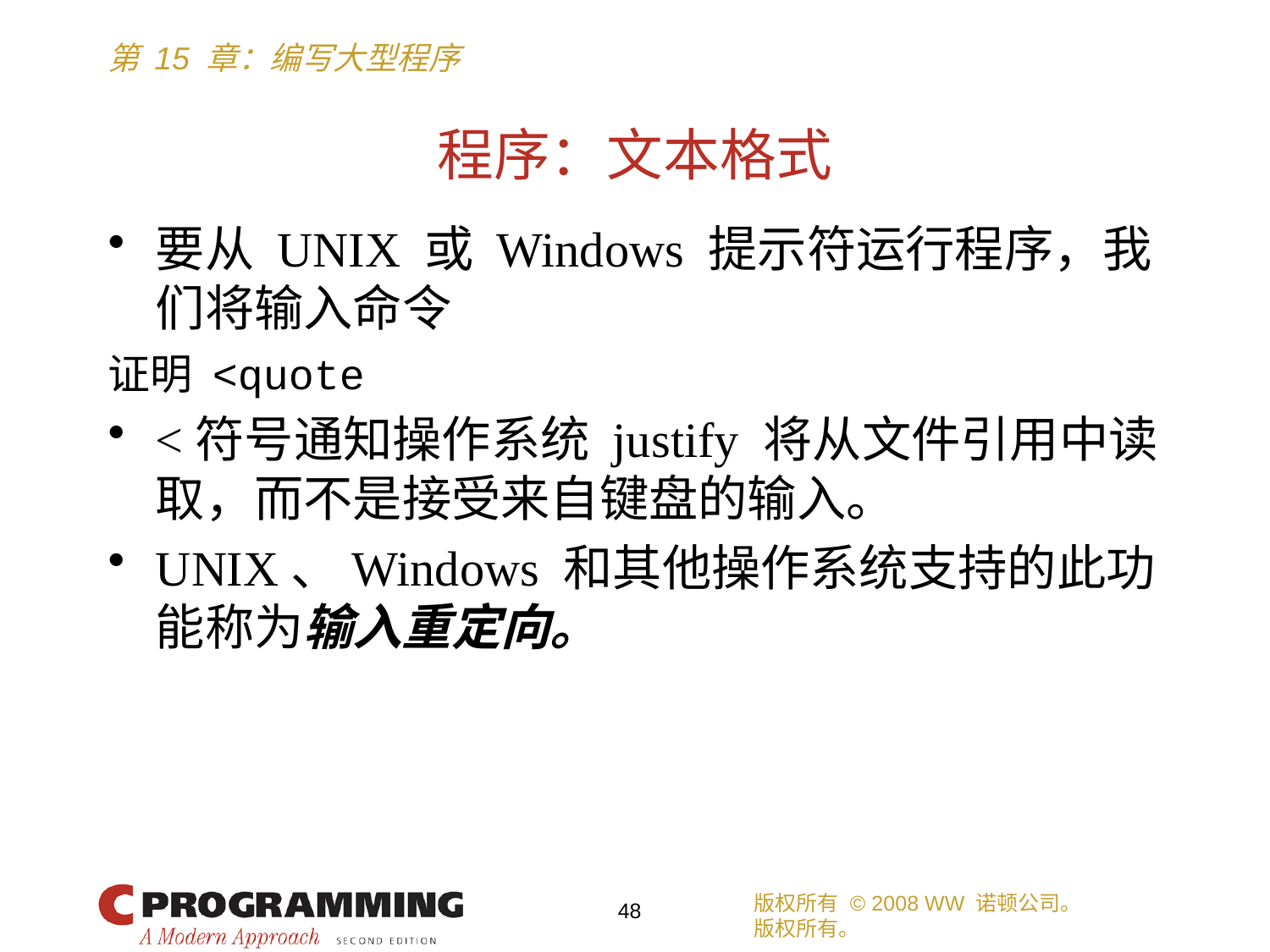

# 程序：文本格式
要从 UNIX 或 Windows 提示符运行程序，我们将输入命令
证明 <quote
<符号通知操作系统 justify 将从文件引用中读取，而不是接受来自键盘的输入。
UNIX、Windows 和其他操作系统支持的此功能称为输入重定向。
版权所有 © 2008 WW 诺顿公司。
版权所有。
48